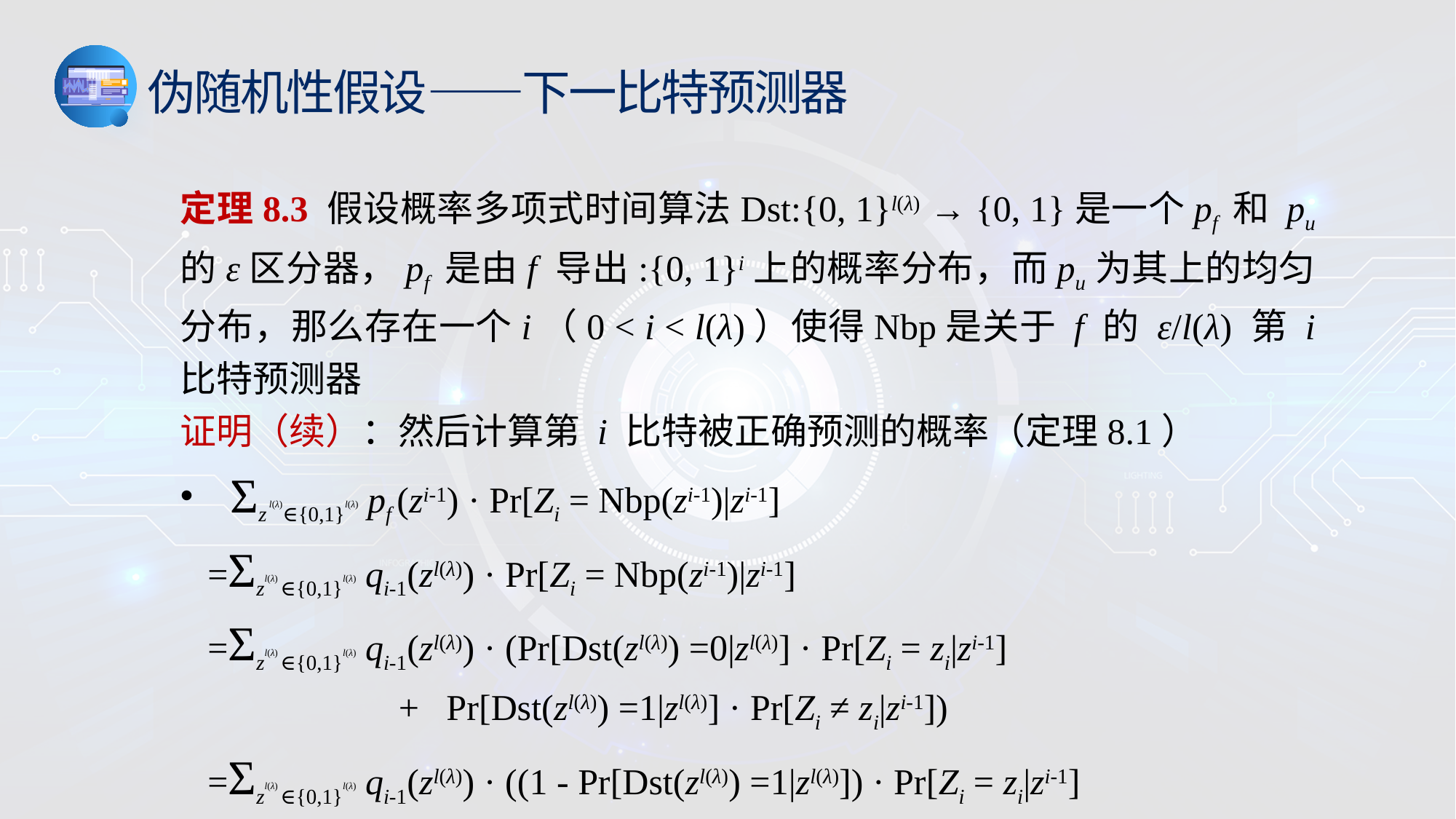

伪随机性假设——下一比特预测器

定理8.3 假设概率多项式时间算法Dst:{0, 1}l(λ) → {0, 1}是一个pf 和 pu 的ε区分器，pf 是由f 导出:{0, 1}i上的概率分布，而pu为其上的均匀分布，那么存在一个i（0 < i < l(λ)）使得Nbp是关于 f 的 ε/l(λ) 第 i 比特预测器
证明（续）：然后计算第 i 比特被正确预测的概率（定理8.1）
 Ʃz l(λ)∈{0,1}l(λ) pf (zi-1) · Pr[Zi = Nbp(zi-1)|zi-1]
   =Ʃzl(λ) ∈{0,1}l(λ) qi-1(zl(λ)) · Pr[Zi = Nbp(zi-1)|zi-1]
   =Ʃzl(λ) ∈{0,1}l(λ) qi-1(zl(λ)) · (Pr[Dst(zl(λ)) =0|zl(λ)] · Pr[Zi = zi|zi-1]
		+   Pr[Dst(zl(λ)) =1|zl(λ)] · Pr[Zi ≠ zi|zi-1])
   =Ʃzl(λ) ∈{0,1}l(λ) qi-1(zl(λ)) · ((1 - Pr[Dst(zl(λ)) =1|zl(λ)]) · Pr[Zi = zi|zi-1]
		+   Pr[Dst(zl(λ)) =1|zl(λ)] · (1 - Pr[Zi = zi|zi-1]))